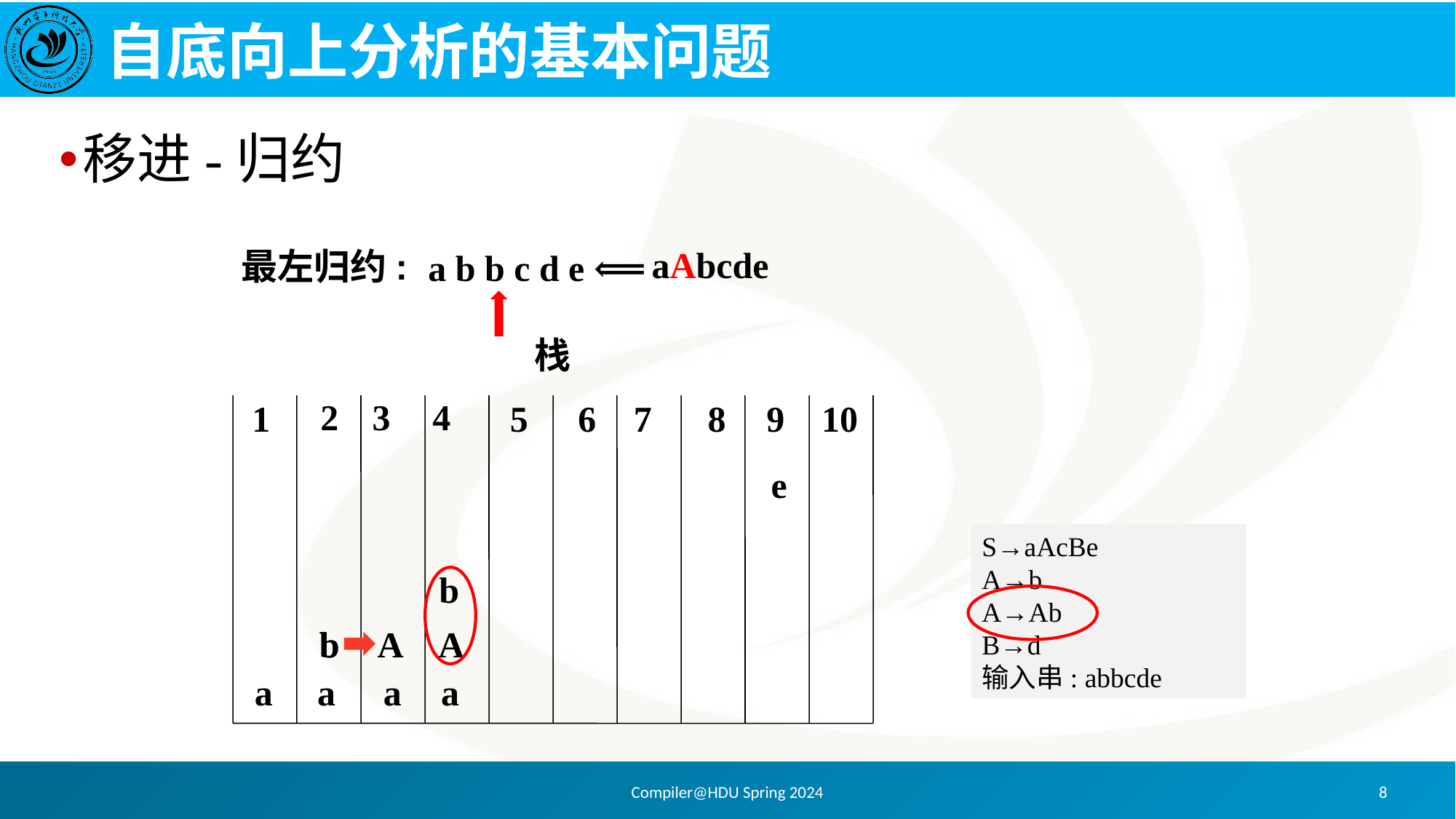

# 自底向上分析的基本问题
移进-归约
aAbcde
最左归约:
a b b c d e ⟸

栈
3
4
2
5
6
1
7
8
9
10

e
S→aAcBe
A→b
A→Ab
B→d
输入串: abbcde
b

b
b
A
A

a
a
a
a
Compiler@HDU Spring 2024
8